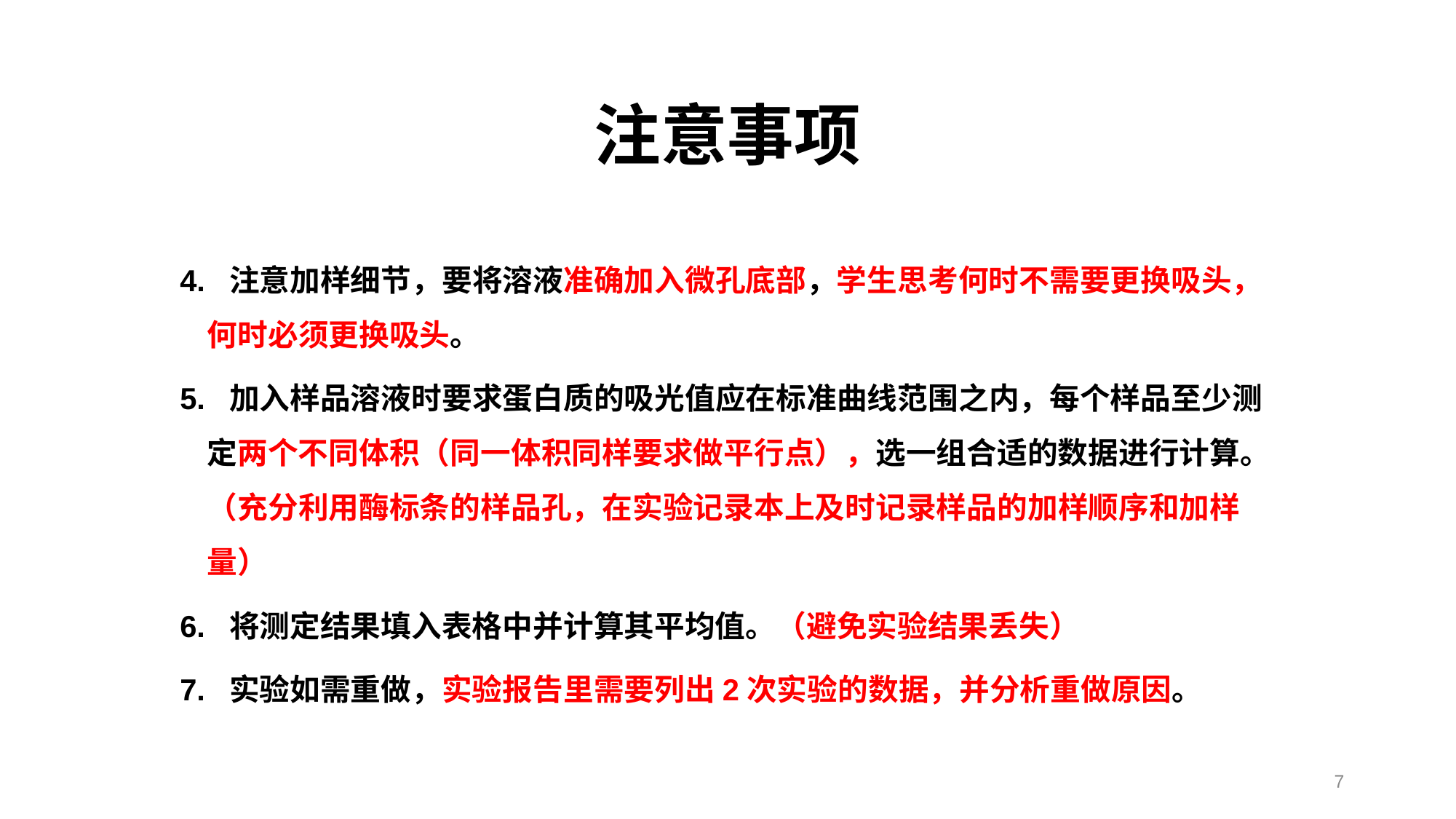

# 注意事项
4.  注意加样细节，要将溶液准确加入微孔底部，学生思考何时不需要更换吸头，何时必须更换吸头。
5.  加入样品溶液时要求蛋白质的吸光值应在标准曲线范围之内，每个样品至少测定两个不同体积（同一体积同样要求做平行点），选一组合适的数据进行计算。（充分利用酶标条的样品孔，在实验记录本上及时记录样品的加样顺序和加样量）
6.  将测定结果填入表格中并计算其平均值。（避免实验结果丢失）
7.  实验如需重做，实验报告里需要列出2次实验的数据，并分析重做原因。
7